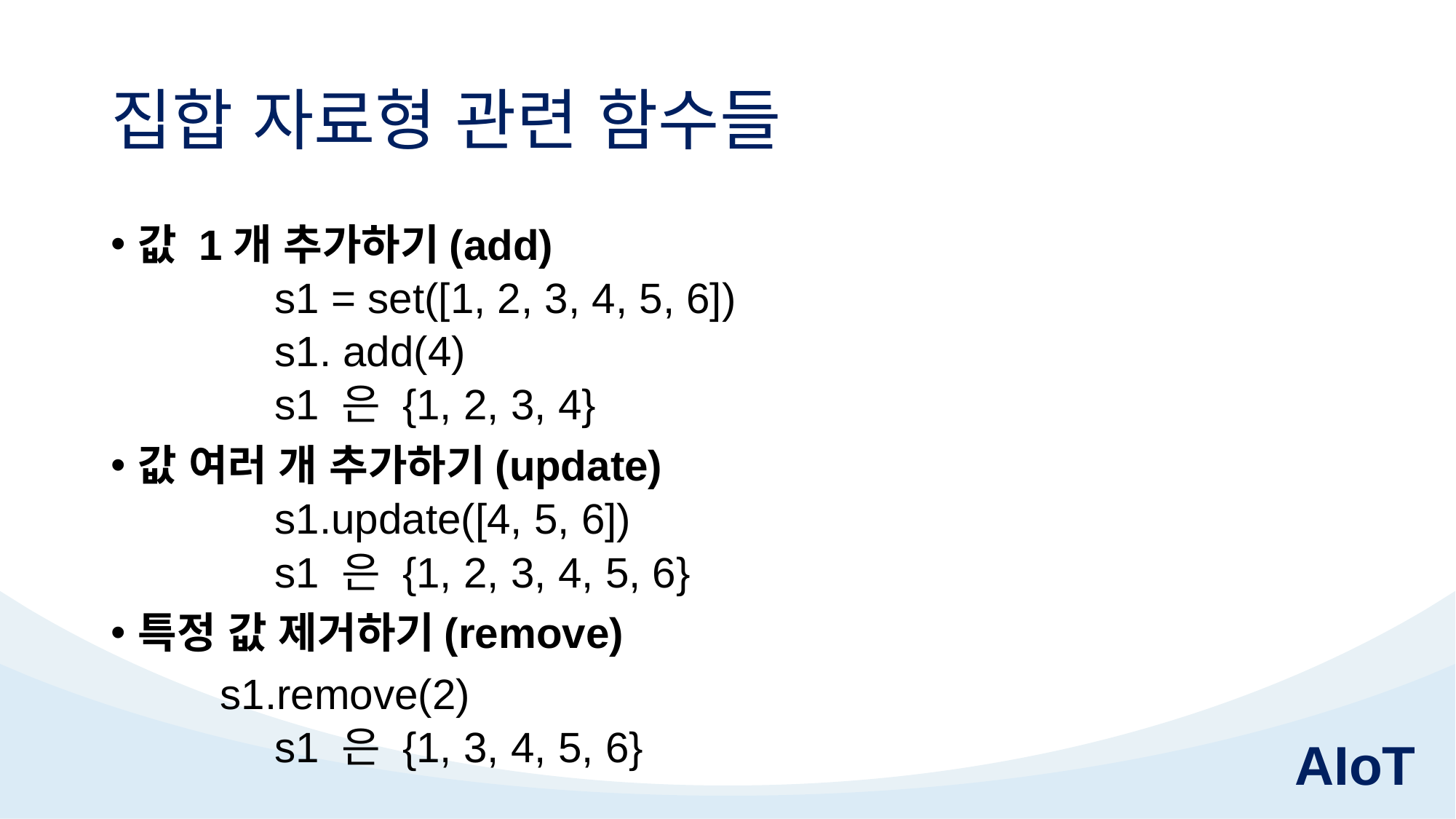

# 집합 자료형 관련 함수들
값 1개 추가하기(add)
	s1 = set([1, 2, 3, 4, 5, 6])
	s1. add(4)
	s1 은 {1, 2, 3, 4}
값 여러 개 추가하기(update)
	s1.update([4, 5, 6])
	s1 은 {1, 2, 3, 4, 5, 6}
특정 값 제거하기(remove)
	s1.remove(2)
	s1 은 {1, 3, 4, 5, 6}